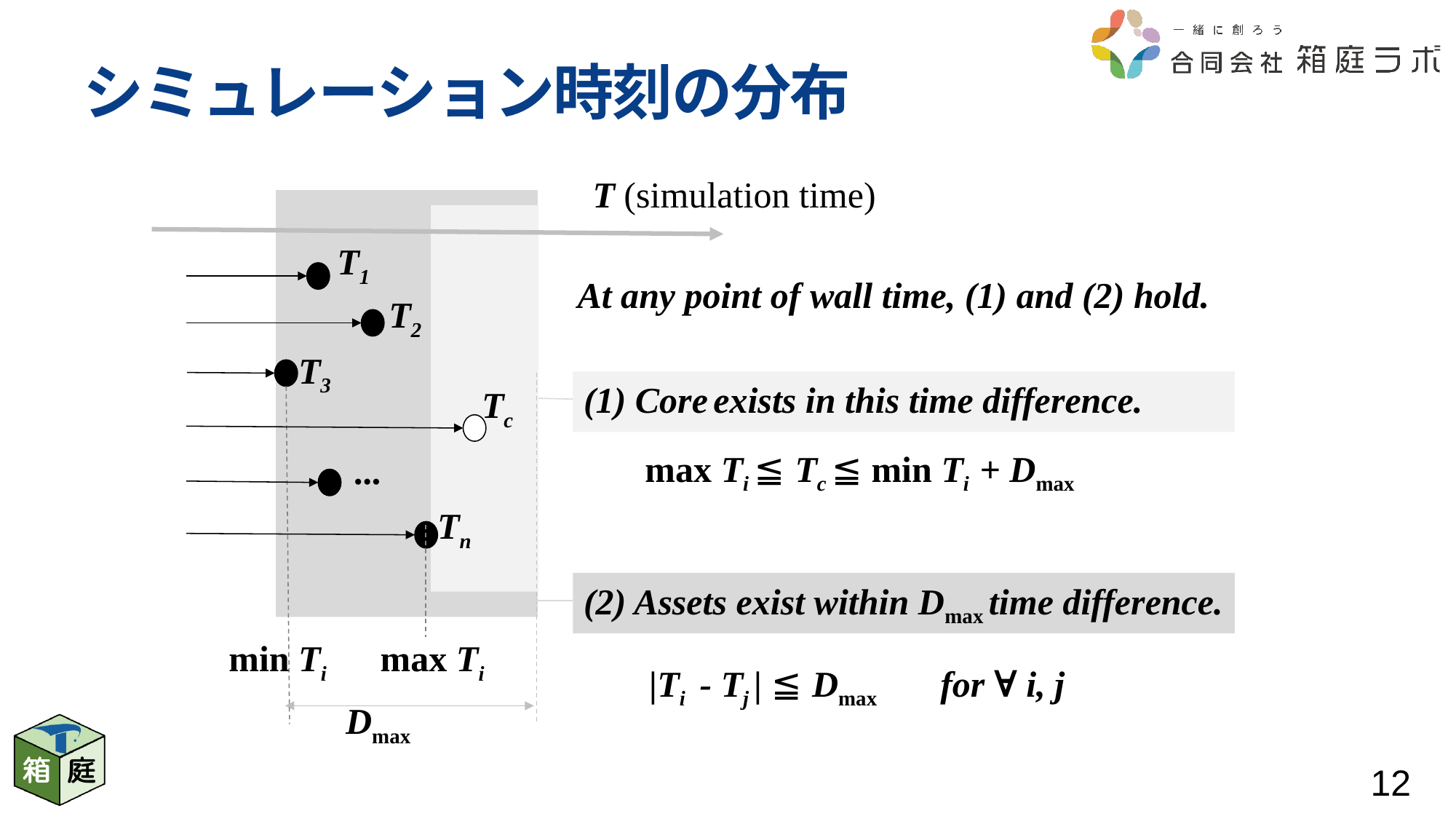

# シミュレーション時刻の分布
T (simulation time)

T1

At any point of wall time, (1) and (2) hold.
T2

T3

(1) Core exists in this time difference.
min Ti
max Ti
Dmax
Tc

max Ti ≦ Tc ≦ min Ti  + Dmax
...

Tn

(2) Assets exist within Dmax time difference.
|Ti  - Tj | ≦ Dmax            for ∀ i, j
12